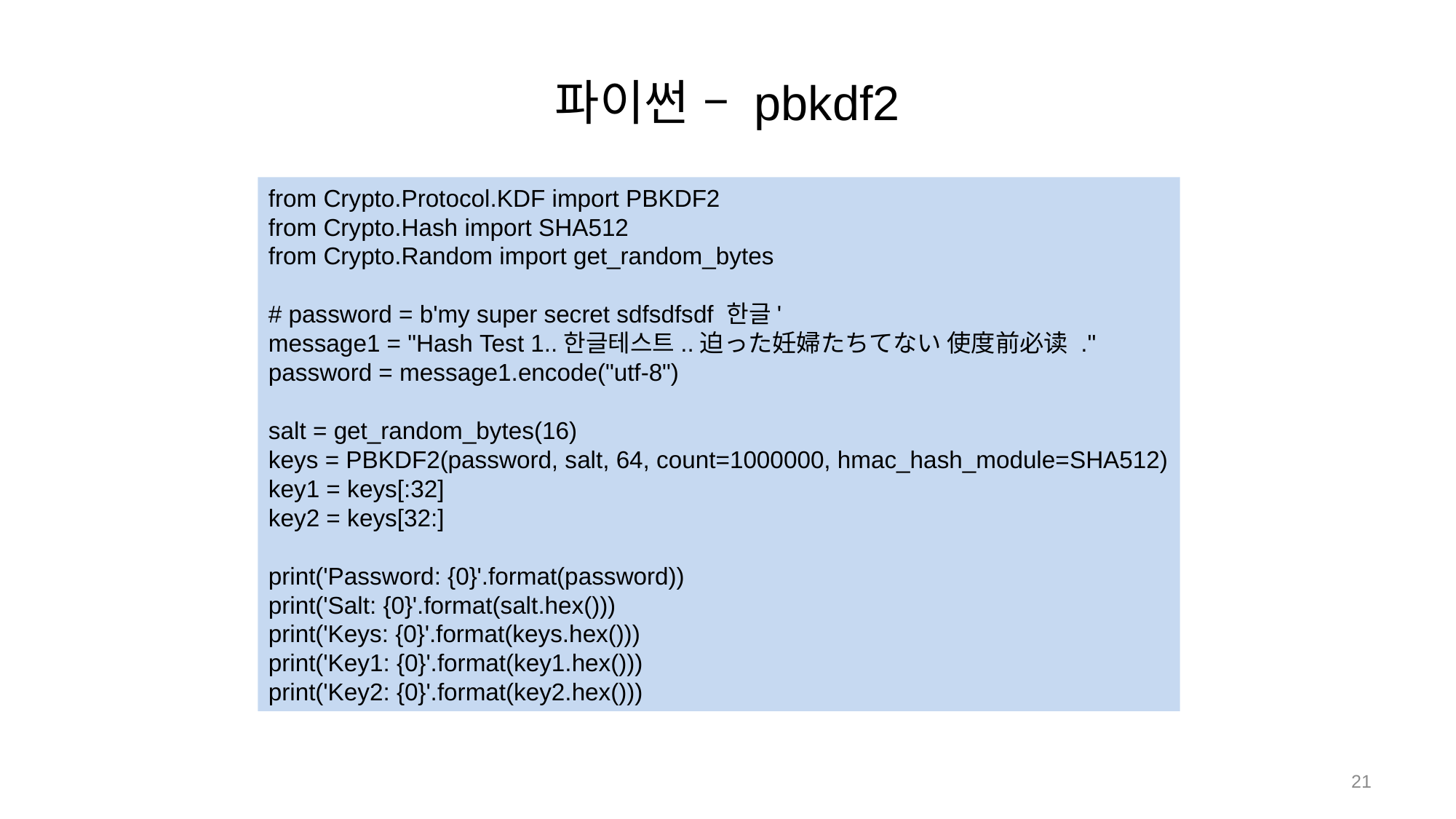

# 파이썬 – pbkdf2
from Crypto.Protocol.KDF import PBKDF2
from Crypto.Hash import SHA512
from Crypto.Random import get_random_bytes
# password = b'my super secret sdfsdfsdf 한글'
message1 = "Hash Test 1..한글테스트..迫った妊婦たちてない 使度前必读 ."
password = message1.encode("utf-8")
salt = get_random_bytes(16)
keys = PBKDF2(password, salt, 64, count=1000000, hmac_hash_module=SHA512)
key1 = keys[:32]
key2 = keys[32:]
print('Password: {0}'.format(password))
print('Salt: {0}'.format(salt.hex()))
print('Keys: {0}'.format(keys.hex()))
print('Key1: {0}'.format(key1.hex()))
print('Key2: {0}'.format(key2.hex()))
21